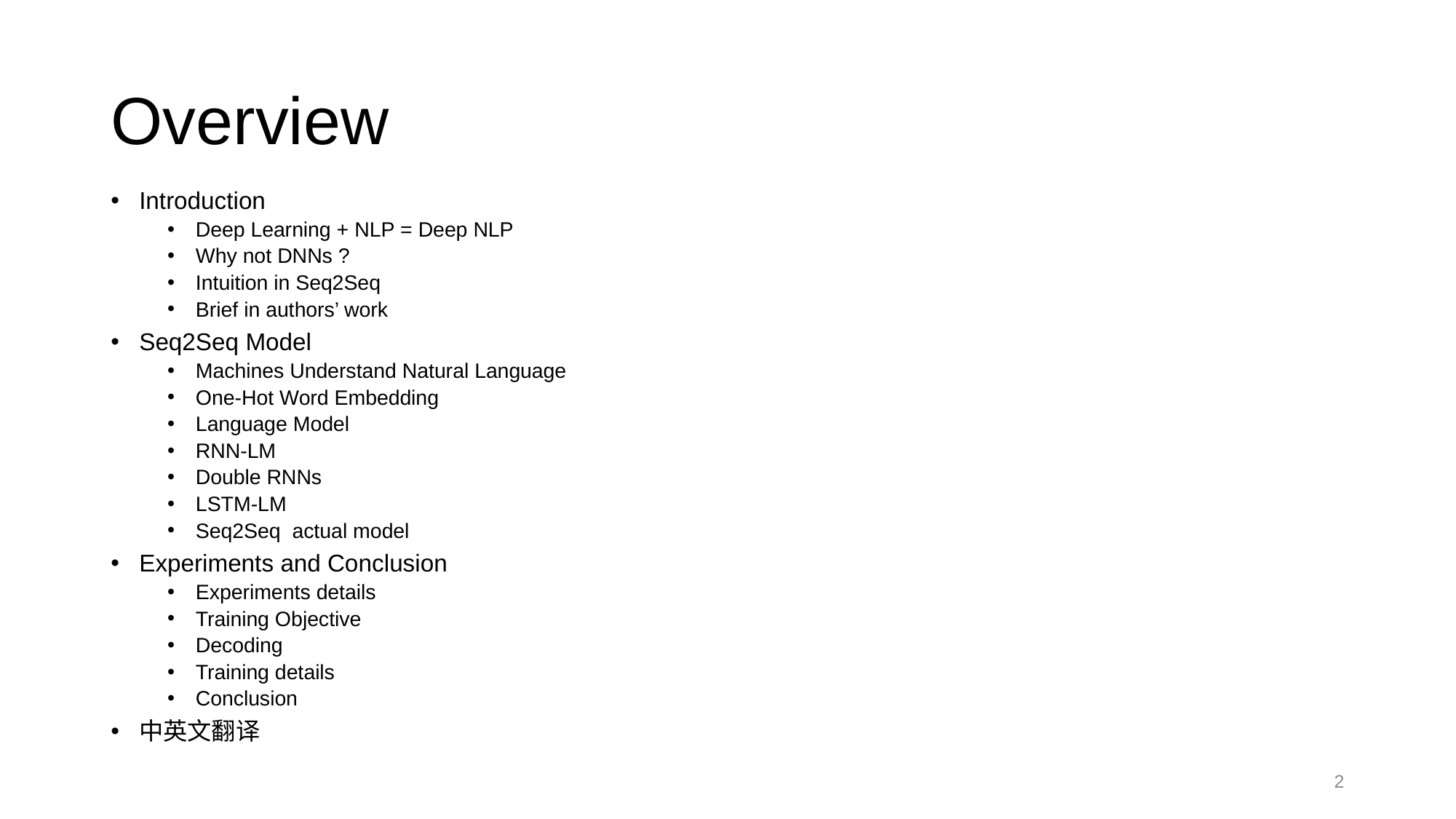

# Overview
Introduction
Deep Learning + NLP = Deep NLP
Why not DNNs ?
Intuition in Seq2Seq
Brief in authors’ work
Seq2Seq Model
Machines Understand Natural Language
One-Hot Word Embedding
Language Model
RNN-LM
Double RNNs
LSTM-LM
Seq2Seq  actual model
Experiments and Conclusion
Experiments details
Training Objective
Decoding
Training details
Conclusion
中英文翻译
2